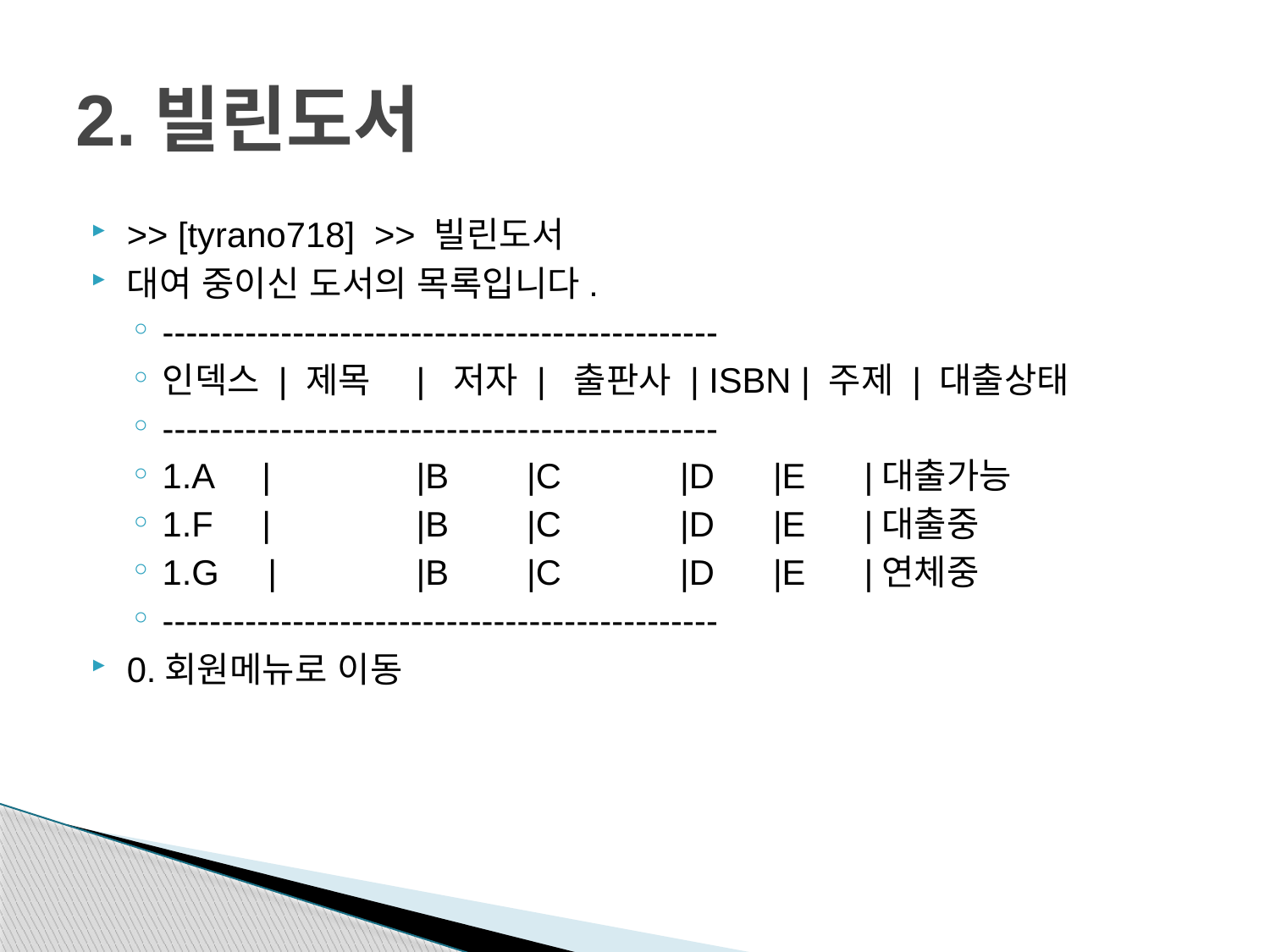

# 2.빌린도서
>> [tyrano718]  >> 빌린도서
대여 중이신 도서의 목록입니다.
-----------------------------------------------
인덱스 | 제목  	|  저자 |  출판사 | ISBN | 주제 | 대출상태
-----------------------------------------------
1.A     |		|B        |C	 |D      |E      |대출가능
1.F     |		|B        |C	 |D      |E      |대출중
1.G     |		|B        |C	 |D      |E      |연체중
-----------------------------------------------
0.회원메뉴로 이동